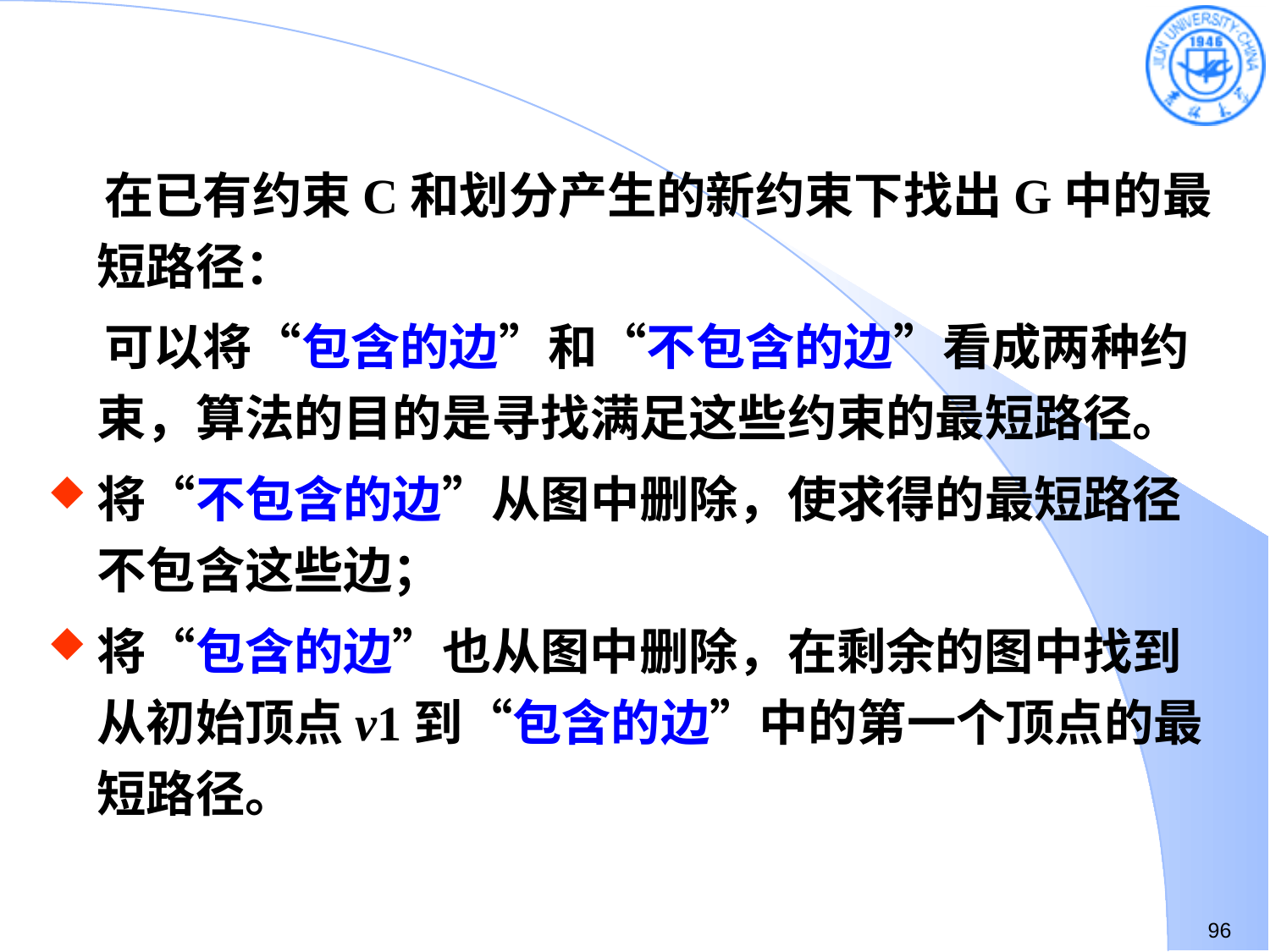

在已有约束C和划分产生的新约束下找出G中的最短路径：
    可以将“包含的边”和“不包含的边”看成两种约束，算法的目的是寻找满足这些约束的最短路径。
将“不包含的边”从图中删除，使求得的最短路径不包含这些边；
将“包含的边”也从图中删除，在剩余的图中找到从初始顶点v1到“包含的边”中的第一个顶点的最短路径。